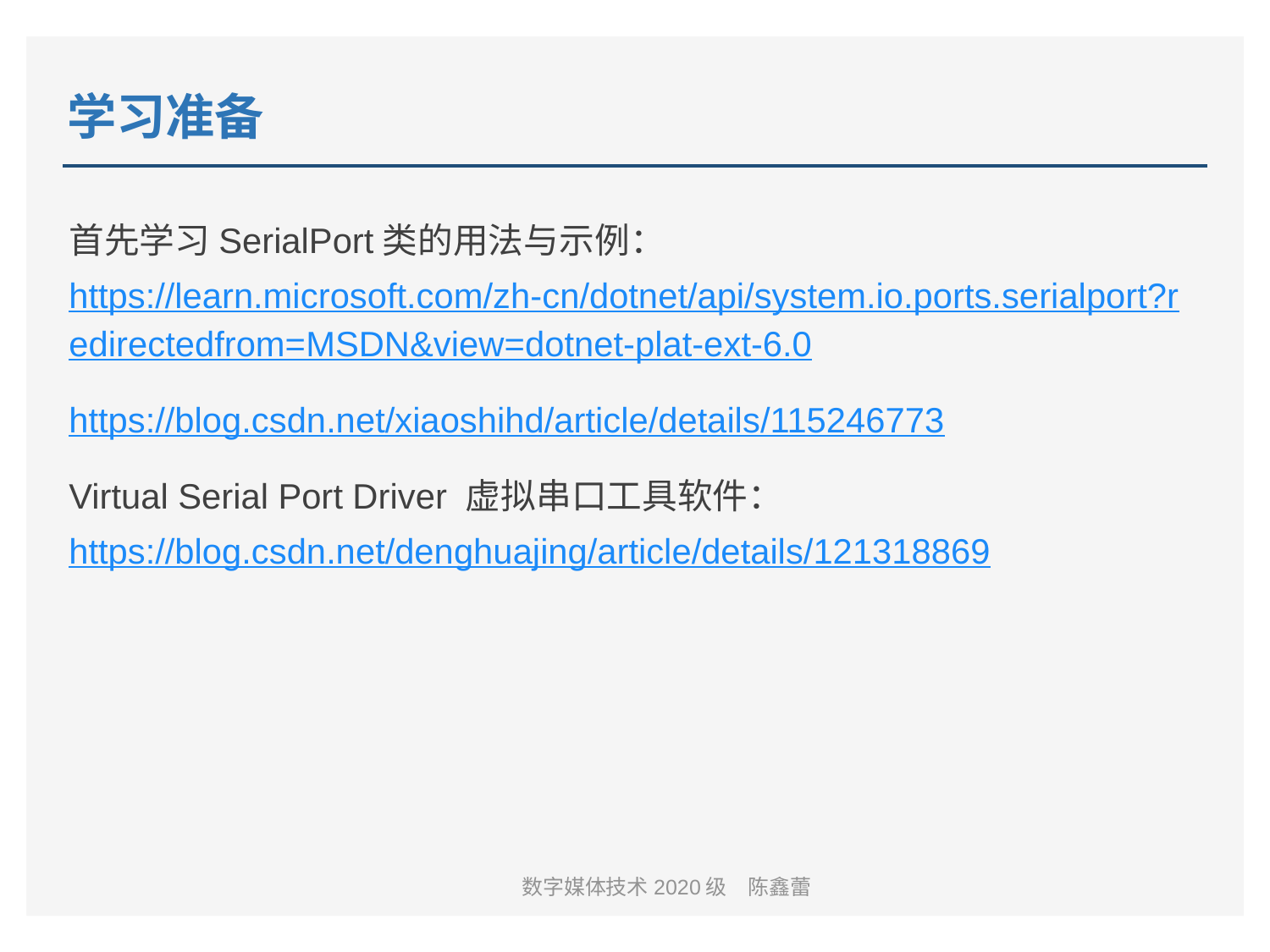

# 学习准备
首先学习SerialPort类的用法与示例：https://learn.microsoft.com/zh-cn/dotnet/api/system.io.ports.serialport?redirectedfrom=MSDN&view=dotnet-plat-ext-6.0
https://blog.csdn.net/xiaoshihd/article/details/115246773
Virtual Serial Port Driver 虚拟串口工具软件：https://blog.csdn.net/denghuajing/article/details/121318869
数字媒体技术2020级　陈鑫蕾

2